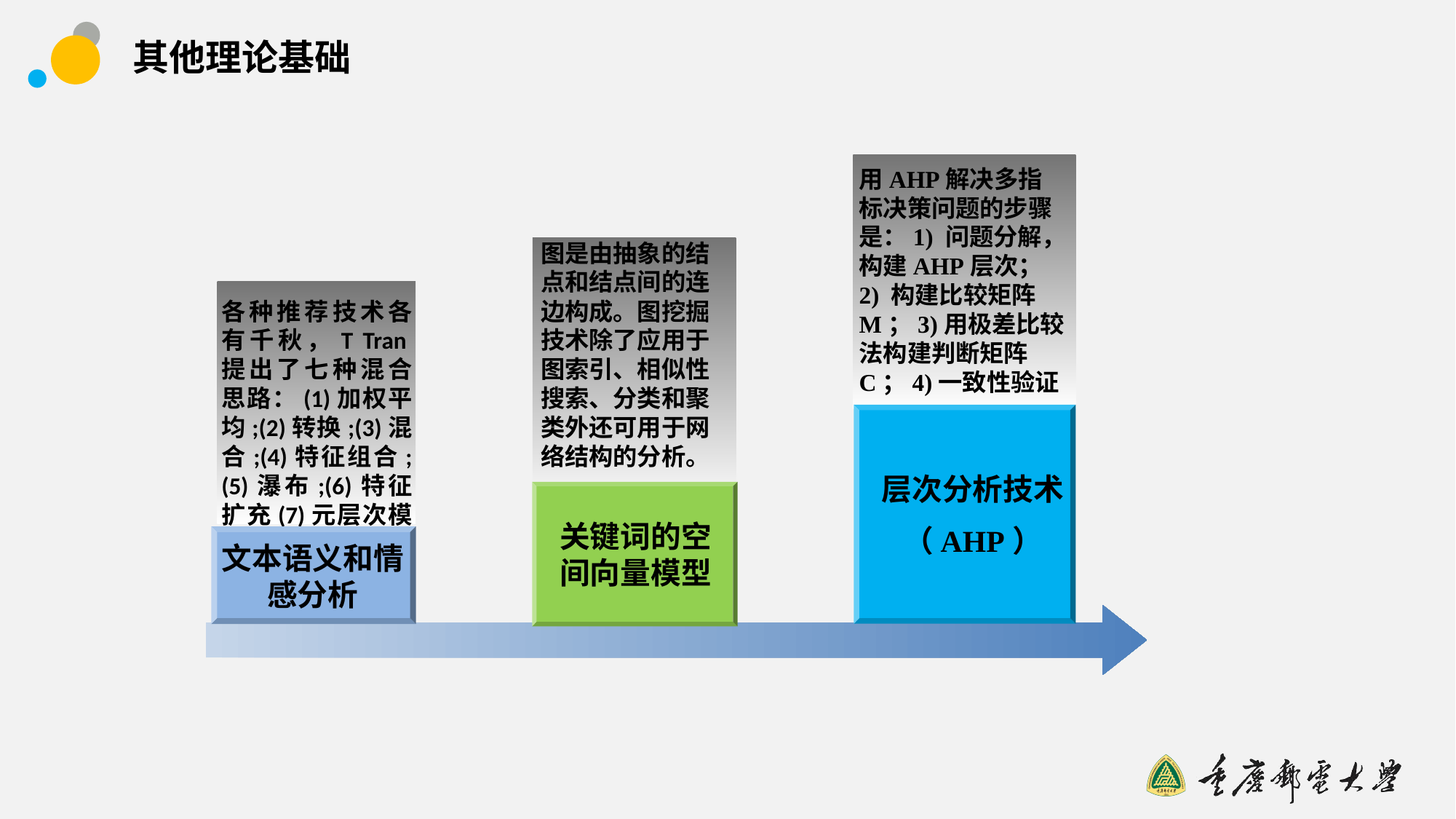

# 其他理论基础

用AHP解决多指标决策问题的步骤是：1) 问题分解，构建AHP层次；2) 构建比较矩阵M；3)用极差比较法构建判断矩阵C；4)一致性验证
图是由抽象的结点和结点间的连边构成。图挖掘技术除了应用于图索引、相似性搜索、分类和聚类外还可用于网络结构的分析。

各种推荐技术各有千秋，T Tran提出了七种混合思路：(1)加权平均;(2)转换;(3)混合;(4)特征组合;(5)瀑布;(6)特征扩充(7)元层次模型。

层次分析技术
（AHP）

关键词的空间向量模型

文本语义和情感分析